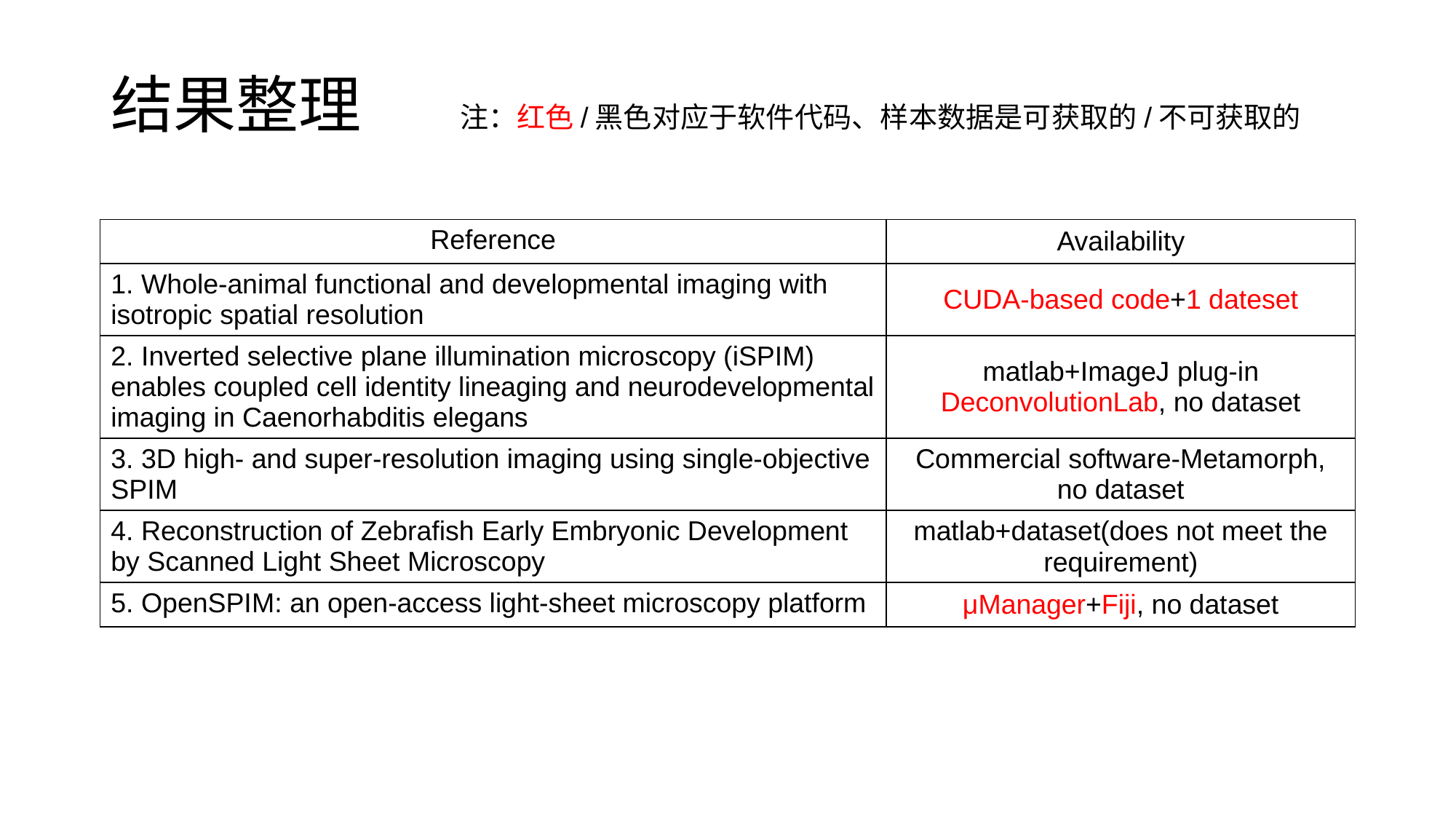

# 结果整理       注：红色/黑色对应于软件代码、样本数据是可获取的/不可获取的
| Reference | Availability |
| --- | --- |
| 1. Whole-animal functional and developmental imaging with isotropic spatial resolution | CUDA-based code+1 dateset |
| 2. Inverted selective plane illumination microscopy (iSPIM) enables coupled cell identity lineaging and neurodevelopmental imaging in Caenorhabditis elegans | matlab+ImageJ plug-in DeconvolutionLab, no dataset |
| 3. 3D high- and super-resolution imaging using single-objective SPIM | Commercial software-Metamorph, no dataset |
| 4. Reconstruction of Zebrafish Early Embryonic Development by Scanned Light Sheet Microscopy | matlab+dataset(does not meet the requirement) |
| 5. OpenSPIM: an open-access light-sheet microscopy platform | μManager+Fiji, no dataset |